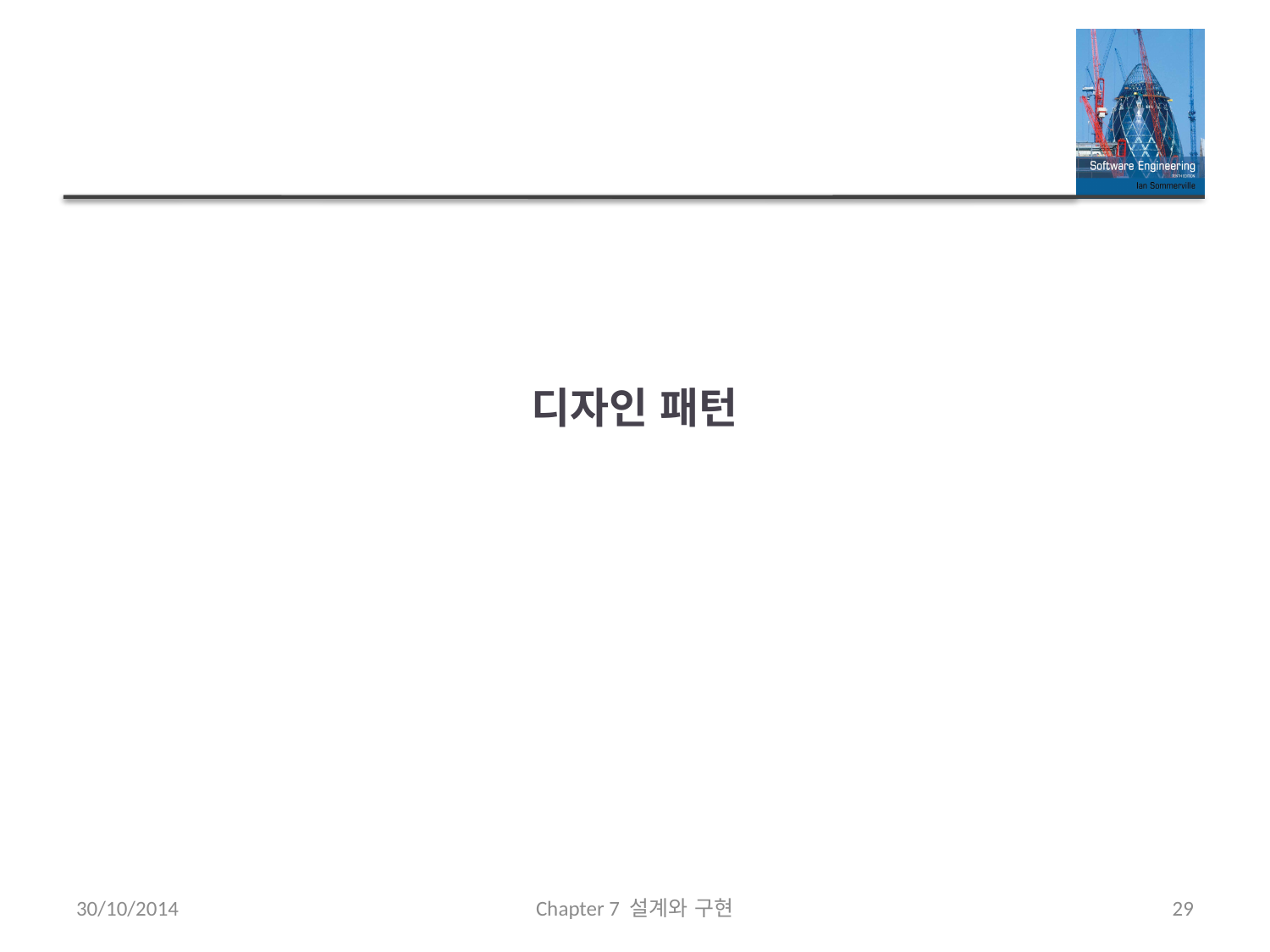

# 디자인 패턴
30/10/2014
Chapter 7 설계와 구현
29